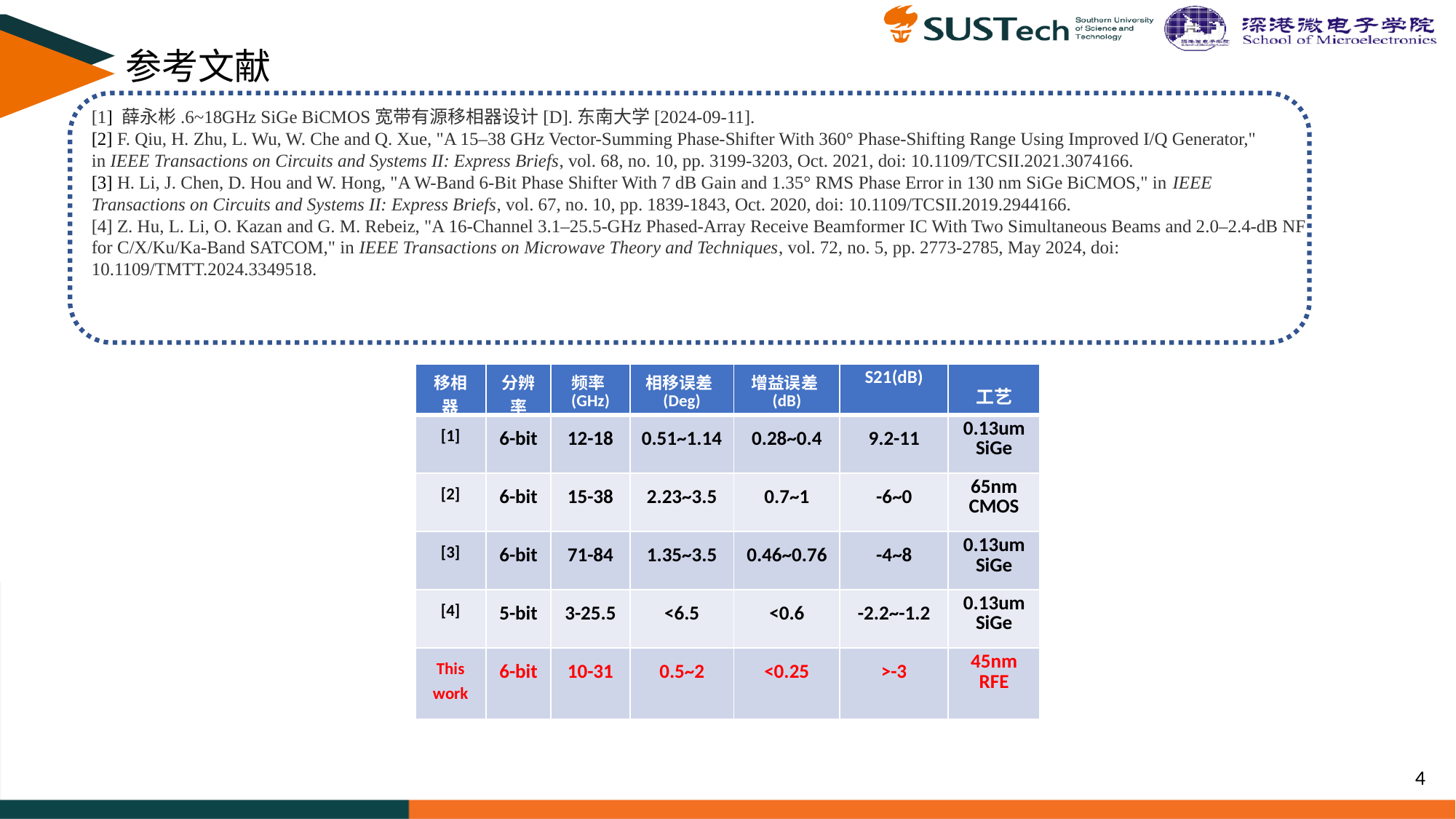

参考文献

[1] 薛永彬.6~18GHz SiGe BiCMOS宽带有源移相器设计[D].东南大学[2024-09-11].
[2] F. Qiu, H. Zhu, L. Wu, W. Che and Q. Xue, "A 15–38 GHz Vector-Summing Phase-Shifter With 360° Phase-Shifting Range Using Improved I/Q Generator," in IEEE Transactions on Circuits and Systems II: Express Briefs, vol. 68, no. 10, pp. 3199-3203, Oct. 2021, doi: 10.1109/TCSII.2021.3074166.
[3] H. Li, J. Chen, D. Hou and W. Hong, "A W-Band 6-Bit Phase Shifter With 7 dB Gain and 1.35° RMS Phase Error in 130 nm SiGe BiCMOS," in IEEE Transactions on Circuits and Systems II: Express Briefs, vol. 67, no. 10, pp. 1839-1843, Oct. 2020, doi: 10.1109/TCSII.2019.2944166.
[4] Z. Hu, L. Li, O. Kazan and G. M. Rebeiz, "A 16-Channel 3.1–25.5-GHz Phased-Array Receive Beamformer IC With Two Simultaneous Beams and 2.0–2.4-dB NF for C/X/Ku/Ka-Band SATCOM," in IEEE Transactions on Microwave Theory and Techniques, vol. 72, no. 5, pp. 2773-2785, May 2024, doi: 10.1109/TMTT.2024.3349518.

| 移相器 | 分辨率 | 频率(GHz) | 相移误差(Deg) | 增益误差(dB) | S21(dB) | 工艺 |
| --- | --- | --- | --- | --- | --- | --- |
| [1] | 6-bit | 12-18 | 0.51~1.14 | 0.28~0.4 | 9.2-11 | 0.13um SiGe |
| [2] | 6-bit | 15-38 | 2.23~3.5 | 0.7~1 | -6~0 | 65nm CMOS |
| [3] | 6-bit | 71-84 | 1.35~3.5 | 0.46~0.76 | -4~8 | 0.13um SiGe |
| [4] | 5-bit | 3-25.5 | <6.5 | <0.6 | -2.2~-1.2 | 0.13um SiGe |
| This work | 6-bit | 10-31 | 0.5~2 | <0.25 | >-3 | 45nm RFE |